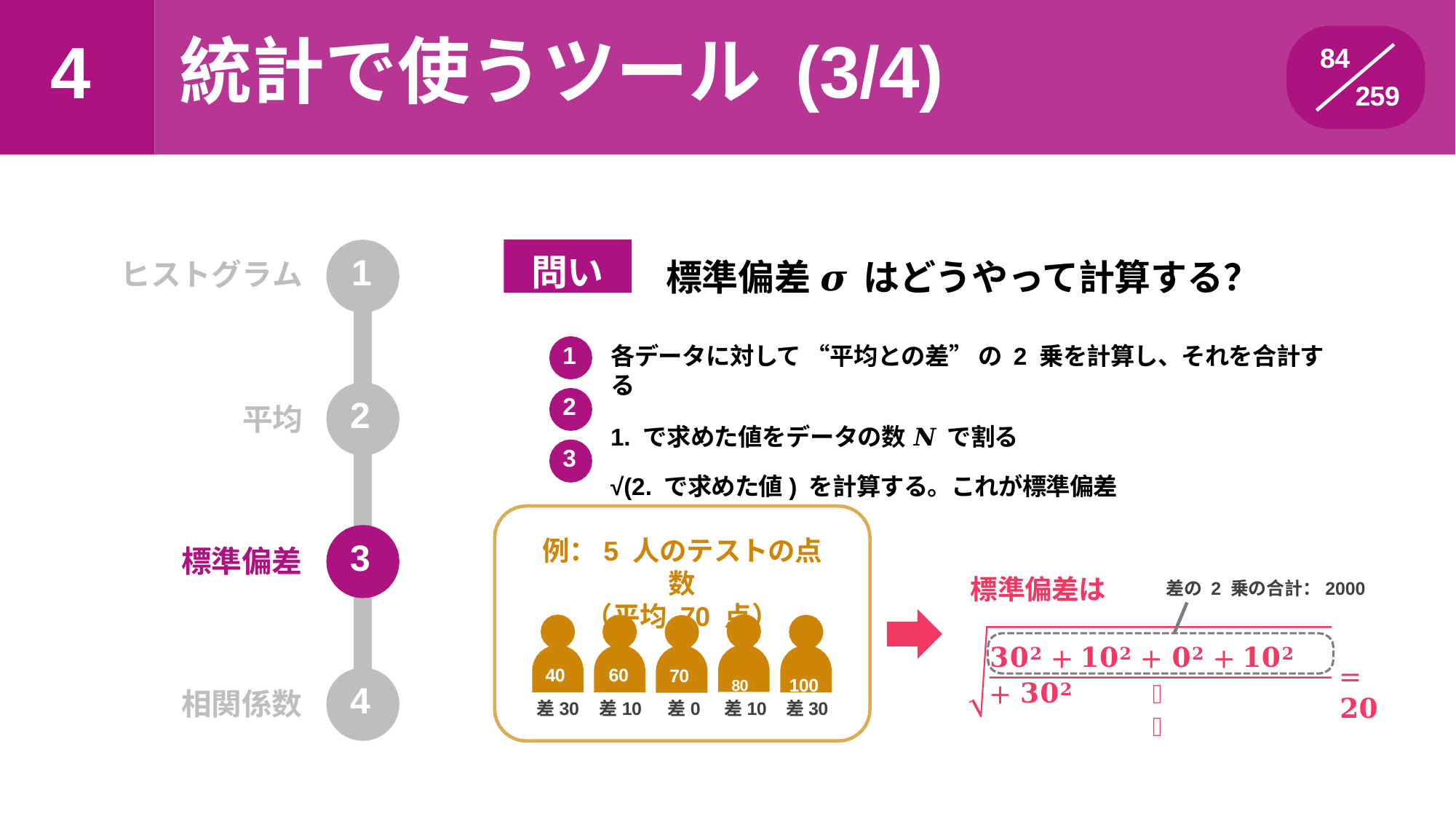

統計で使うツール (3/4)
# 4
84
259

問い
ヒストグラム	1
標準偏差 𝝈 はどうやって計算する？

1
2
3
各データに対して “平均との差” の 2 乗を計算し、それを合計する
1. で求めた値をデータの数 𝑵 で割る
√(2. で求めた値) を計算する。これが標準偏差

2
平均

例：5 人のテストの点数
（平均 70 点）
3
標準偏差
標準偏差は
差の 2 乗の合計：2000

𝟑𝟎𝟐 + 𝟏𝟎𝟐 + 𝟎𝟐 + 𝟏𝟎𝟐 + 𝟑𝟎𝟐
= 𝟐𝟎
40	60
80	100
70

𝟓
4
相関係数
差30	差10	差0	差10	差30